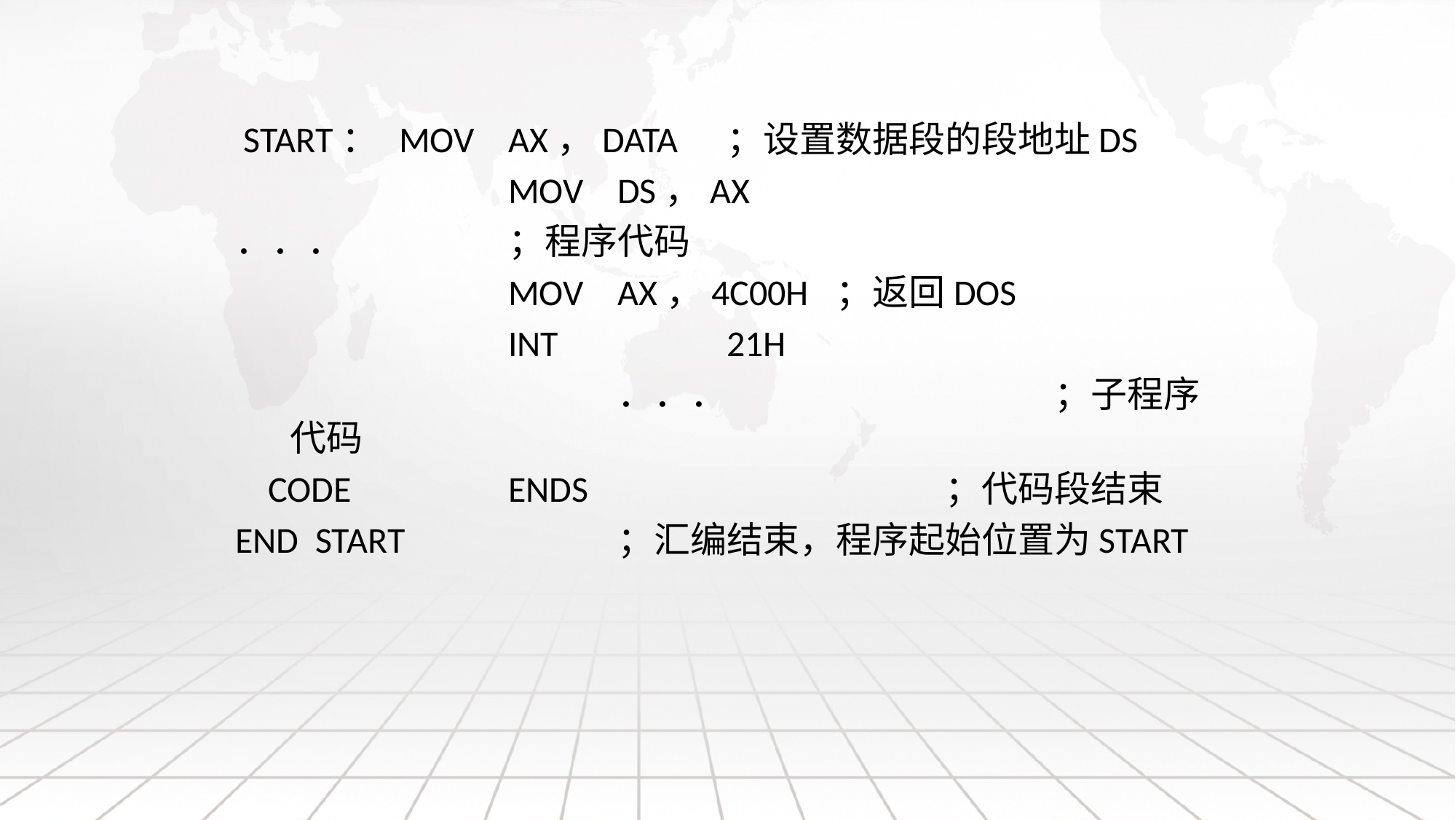

start：	mov	ax，data  	；设置数据段的段地址DS
    			mov	ds，ax
．．．              	；程序代码
    			mov	ax，4c00h 	；返回DOS
    			int		21h
   				．．．			；子程序代码
    code		ends      			；代码段结束
end  start		；汇编结束，程序起始位置为start